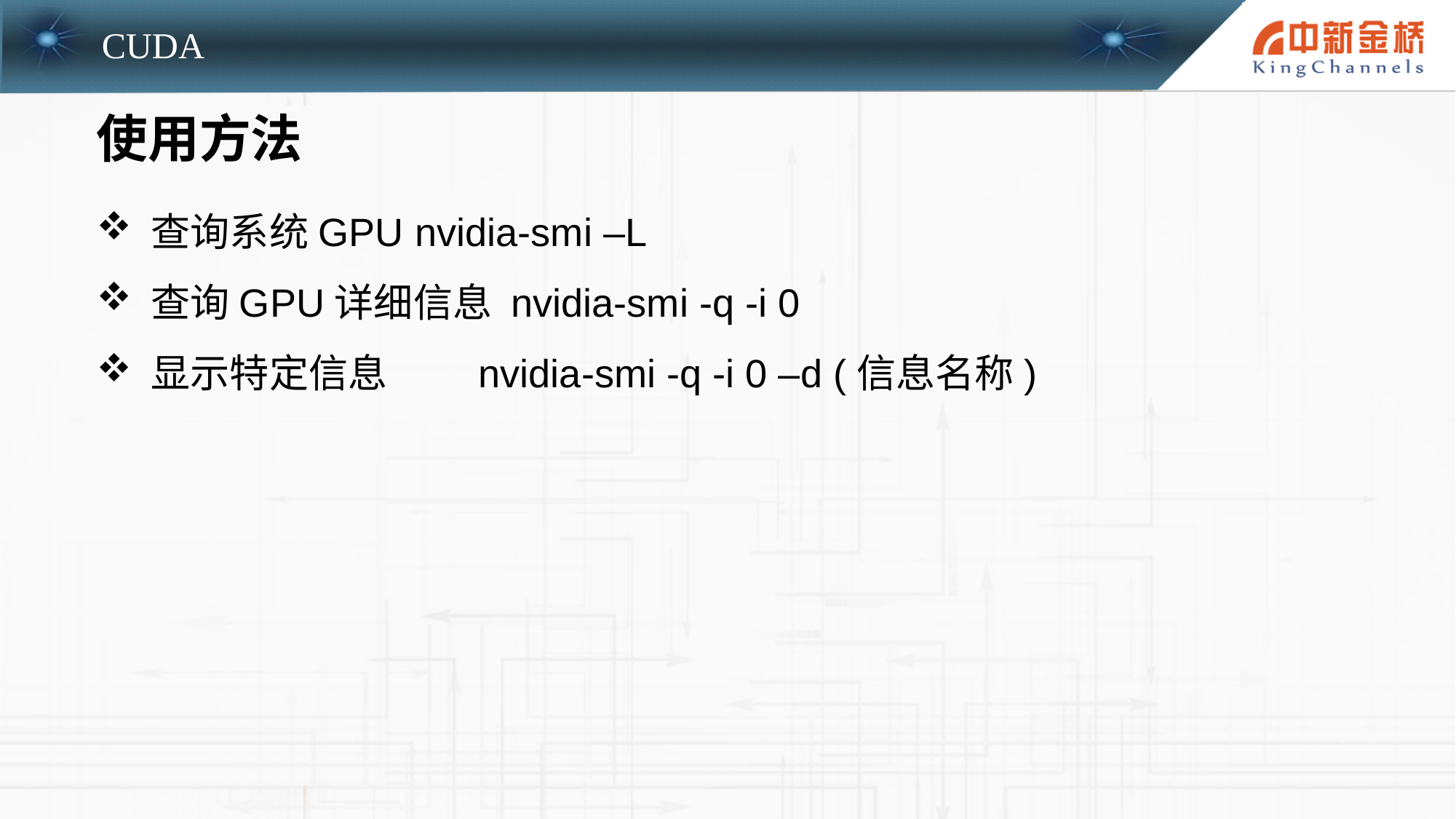

使用方法
查询系统GPU nvidia-smi –L
查询GPU详细信息 nvidia-smi -q -i 0
显示特定信息	nvidia-smi -q -i 0 –d (信息名称)